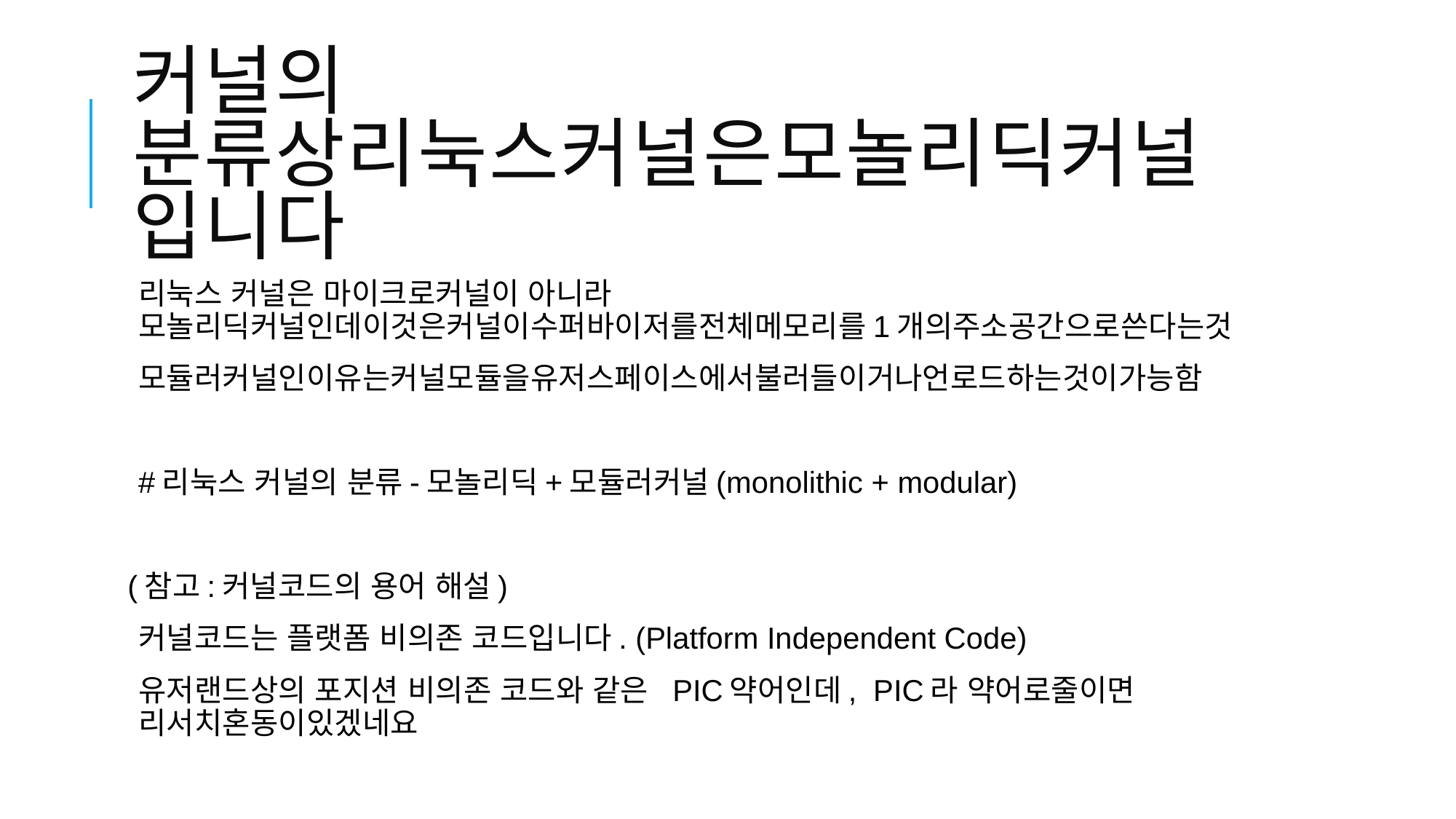

# 커널의 분류상리눅스커널은모놀리딕커널입니다
리눅스 커널은 마이크로커널이 아니라 모놀리딕커널인데이것은커널이수퍼바이저를전체메모리를1개의주소공간으로쓴다는것
모듈러커널인이유는커널모듈을유저스페이스에서불러들이거나언로드하는것이가능함

#리눅스 커널의 분류-모놀리딕+모듈러커널(monolithic + modular)

(참고:커널코드의 용어 해설)
커널코드는 플랫폼 비의존 코드입니다. (Platform Independent Code)
유저랜드상의 포지션 비의존 코드와 같은  PIC약어인데,  PIC라 약어로줄이면 리서치혼동이있겠네요